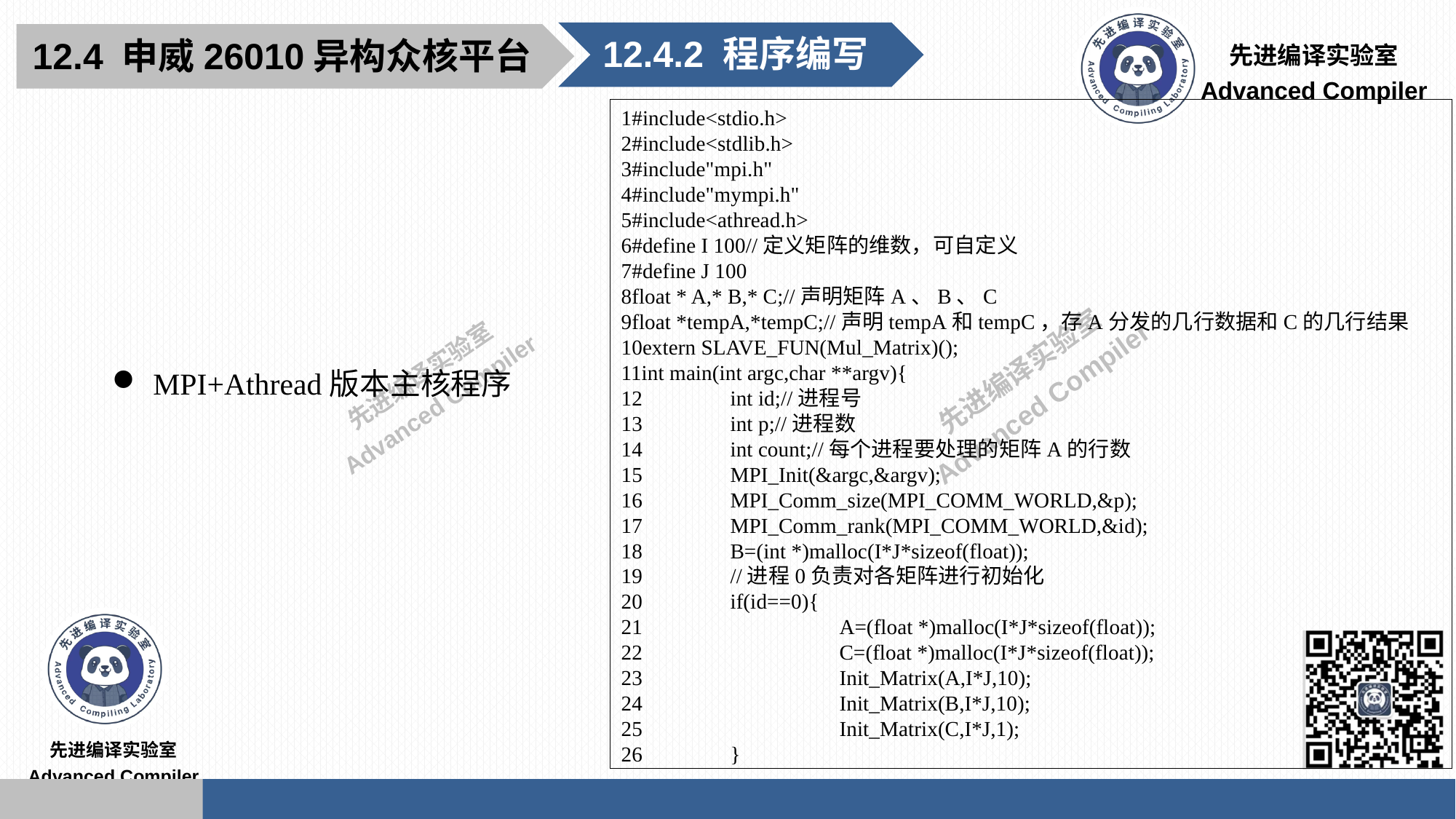

12.4.2 程序编写

12.4 申威26010异构众核平台
1#include<stdio.h>
2#include<stdlib.h>
3#include"mpi.h"
4#include"mympi.h"
5#include<athread.h>
6#define I 100//定义矩阵的维数，可自定义
7#define J 100
8float * A,* B,* C;//声明矩阵A、B、C
9float *tempA,*tempC;//声明tempA和tempC，存A分发的几行数据和C的几行结果
10extern SLAVE_FUN(Mul_Matrix)();
11int main(int argc,char **argv){
12	int id;//进程号
13	int p;//进程数
14	int count;//每个进程要处理的矩阵A的行数
15	MPI_Init(&argc,&argv);
16	MPI_Comm_size(MPI_COMM_WORLD,&p);
17	MPI_Comm_rank(MPI_COMM_WORLD,&id);
18	B=(int *)malloc(I*J*sizeof(float));
19	//进程0负责对各矩阵进行初始化
20	if(id==0){
21		A=(float *)malloc(I*J*sizeof(float));
22		C=(float *)malloc(I*J*sizeof(float));
23		Init_Matrix(A,I*J,10);
24		Init_Matrix(B,I*J,10);
25		Init_Matrix(C,I*J,1);
26	}
MPI+Athread版本主核程序